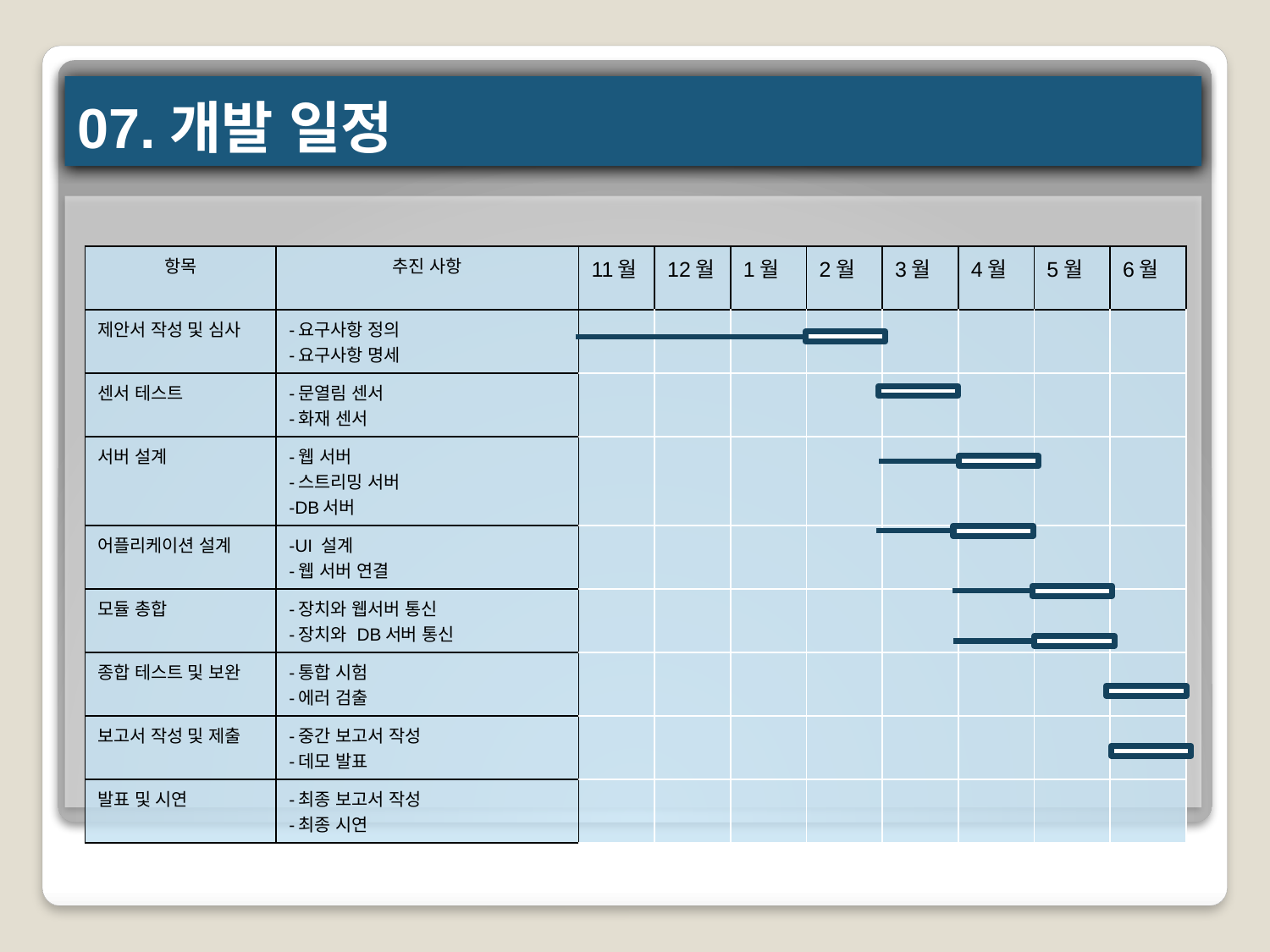

# 07.개발 일정

| 항목 | 추진 사항 | 11월 | 12월 | 1월 | 2월 | 3월 | 4월 | 5월 | 6월 |
| --- | --- | --- | --- | --- | --- | --- | --- | --- | --- |
| 제안서 작성 및 심사 | -요구사항 정의 -요구사항 명세 |  |  |  |  |  |  |  |  |
| 센서 테스트 | -문열림 센서 -화재 센서 |  |  |  |  |  |  |  |  |
| 서버 설계 | -웹 서버 -스트리밍 서버 -DB서버 |  |  |  |  |  |  |  |  |
| 어플리케이션 설계 | -UI 설계 -웹 서버 연결 |  |  |  |  |  |  |  |  |
| 모듈 총합 | -장치와 웹서버 통신 -장치와 DB서버 통신 |  |  |  |  |  |  |  |  |
| 종합 테스트 및 보완 | -통합 시험 -에러 검출 |  |  |  |  |  |  |  |  |
| 보고서 작성 및 제출 | -중간 보고서 작성 -데모 발표 |  |  |  |  |  |  |  |  |
| 발표 및 시연 | -최종 보고서 작성 -최종 시연 |  |  |  |  |  |  |  |  |